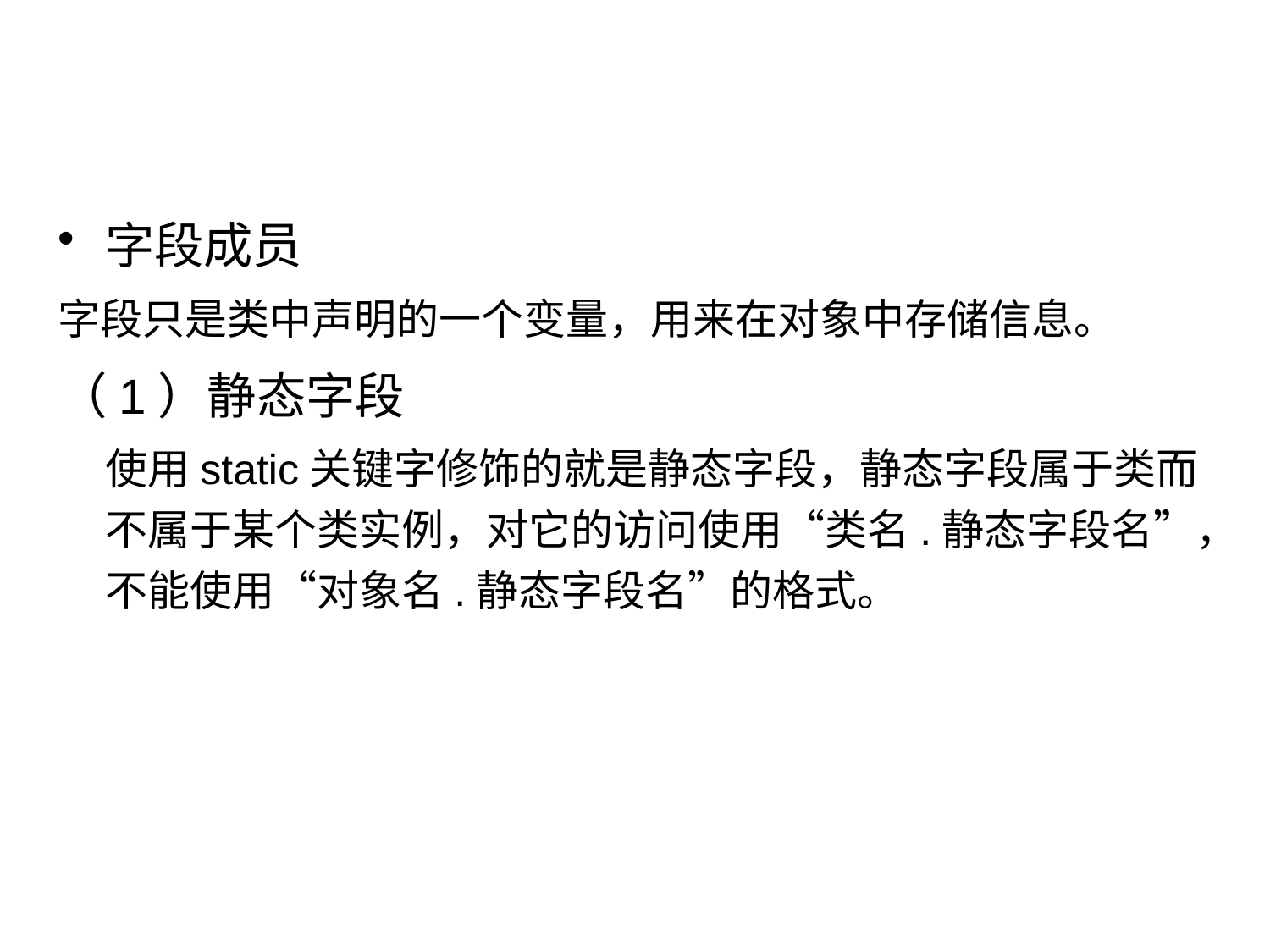

#
字段成员
字段只是类中声明的一个变量，用来在对象中存储信息。
（1）静态字段
使用static关键字修饰的就是静态字段，静态字段属于类而不属于某个类实例，对它的访问使用“类名.静态字段名”，不能使用“对象名.静态字段名”的格式。